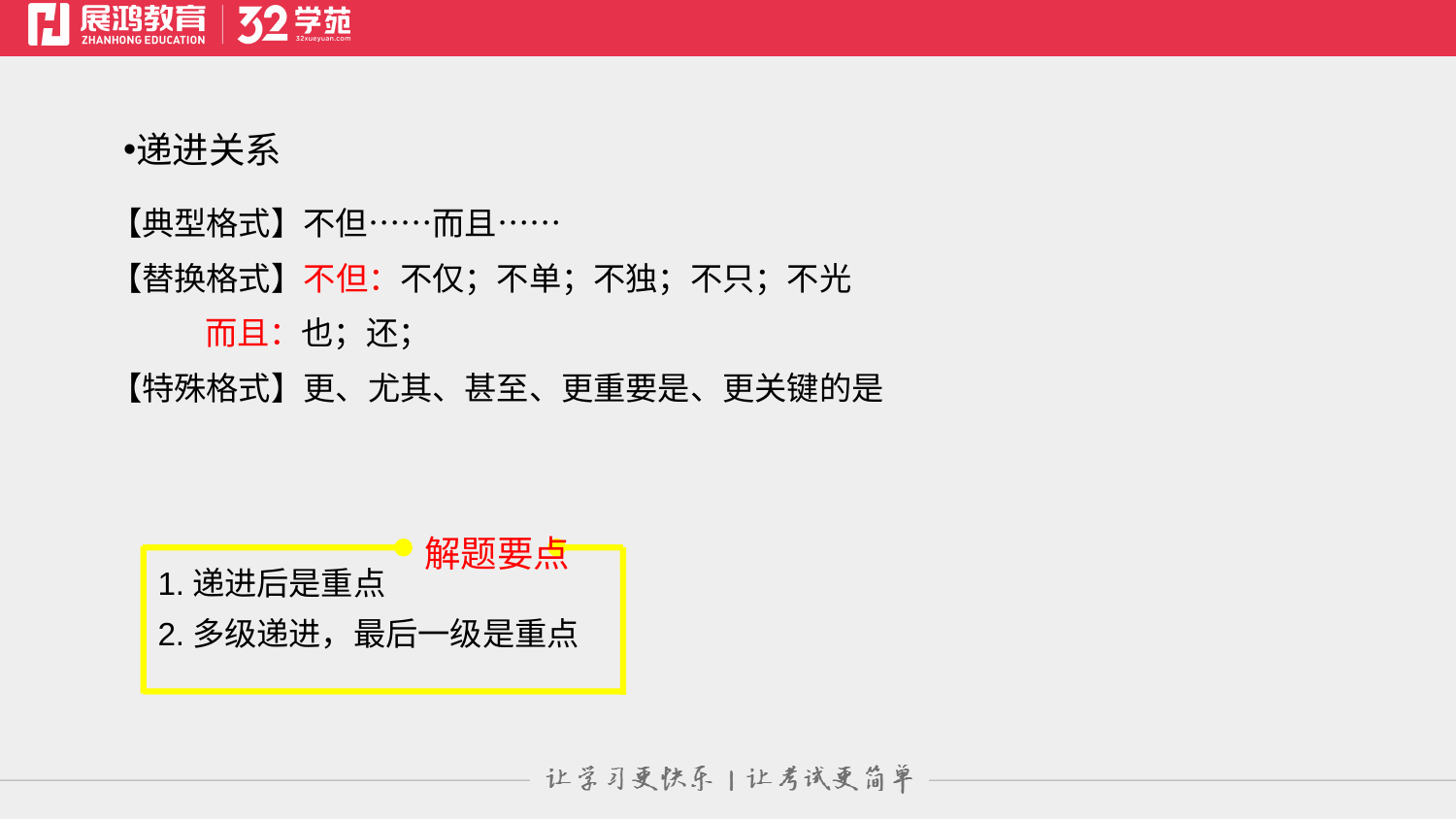

递进关系
【典型格式】不但……而且……
【替换格式】不但：不仅；不单；不独；不只；不光
            而且：也；还；
【特殊格式】更、尤其、甚至、更重要是、更关键的是

1.递进后是重点
2.多级递进，最后一级是重点

解题要点